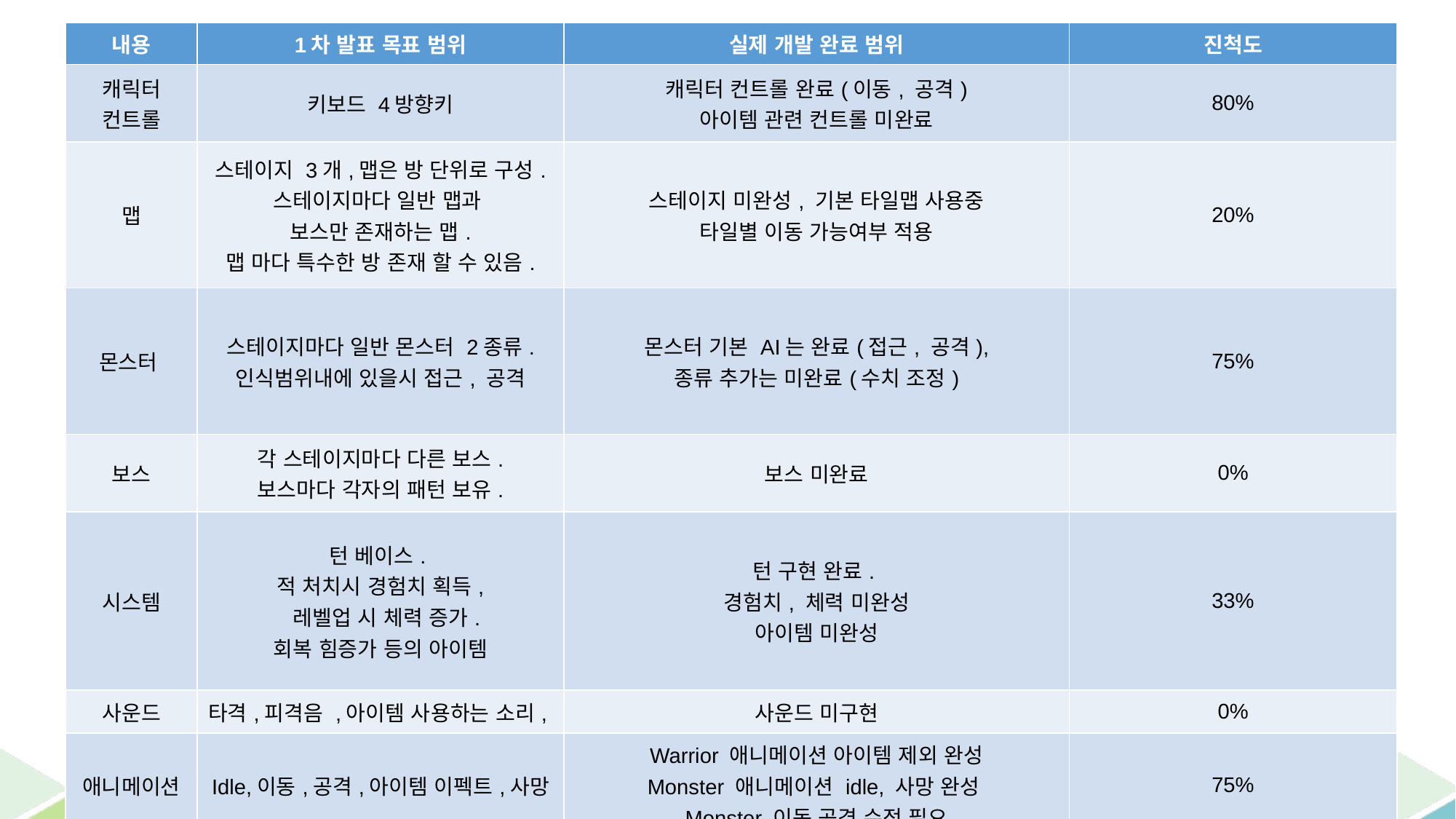

| 내용 | 1차 발표 목표 범위 | 실제 개발 완료 범위 | 진척도 |
| --- | --- | --- | --- |
| 캐릭터 컨트롤 | 키보드 4방향키 | 캐릭터 컨트롤 완료(이동, 공격) 아이템 관련 컨트롤 미완료 | 80% |
| 맵 | 스테이지 3개,맵은 방 단위로 구성. 스테이지마다 일반 맵과 보스만 존재하는 맵. 맵 마다 특수한 방 존재 할 수 있음. | 스테이지 미완성, 기본 타일맵 사용중 타일별 이동 가능여부 적용 | 20% |
| 몬스터 | 스테이지마다 일반 몬스터 2종류. 인식범위내에 있을시 접근, 공격 | 몬스터 기본 AI는 완료(접근, 공격), 종류 추가는 미완료(수치 조정) | 75% |
| 보스 | 각 스테이지마다 다른 보스. 보스마다 각자의 패턴 보유. | 보스 미완료 | 0% |
| 시스템 | 턴 베이스. 적 처치시 경험치 획득, 레벨업 시 체력 증가. 회복 힘증가 등의 아이템 | 턴 구현 완료. 경험치, 체력 미완성 아이템 미완성 | 33% |
| 사운드 | 타격,피격음 ,아이템 사용하는 소리, | 사운드 미구현 | 0% |
| 애니메이션 | Idle,이동,공격,아이템 이펙트,사망 | Warrior 애니메이션 아이템 제외 완성 Monster 애니메이션 idle, 사망 완성 Monster 이동 공격 수정 필요 | 75% |
#